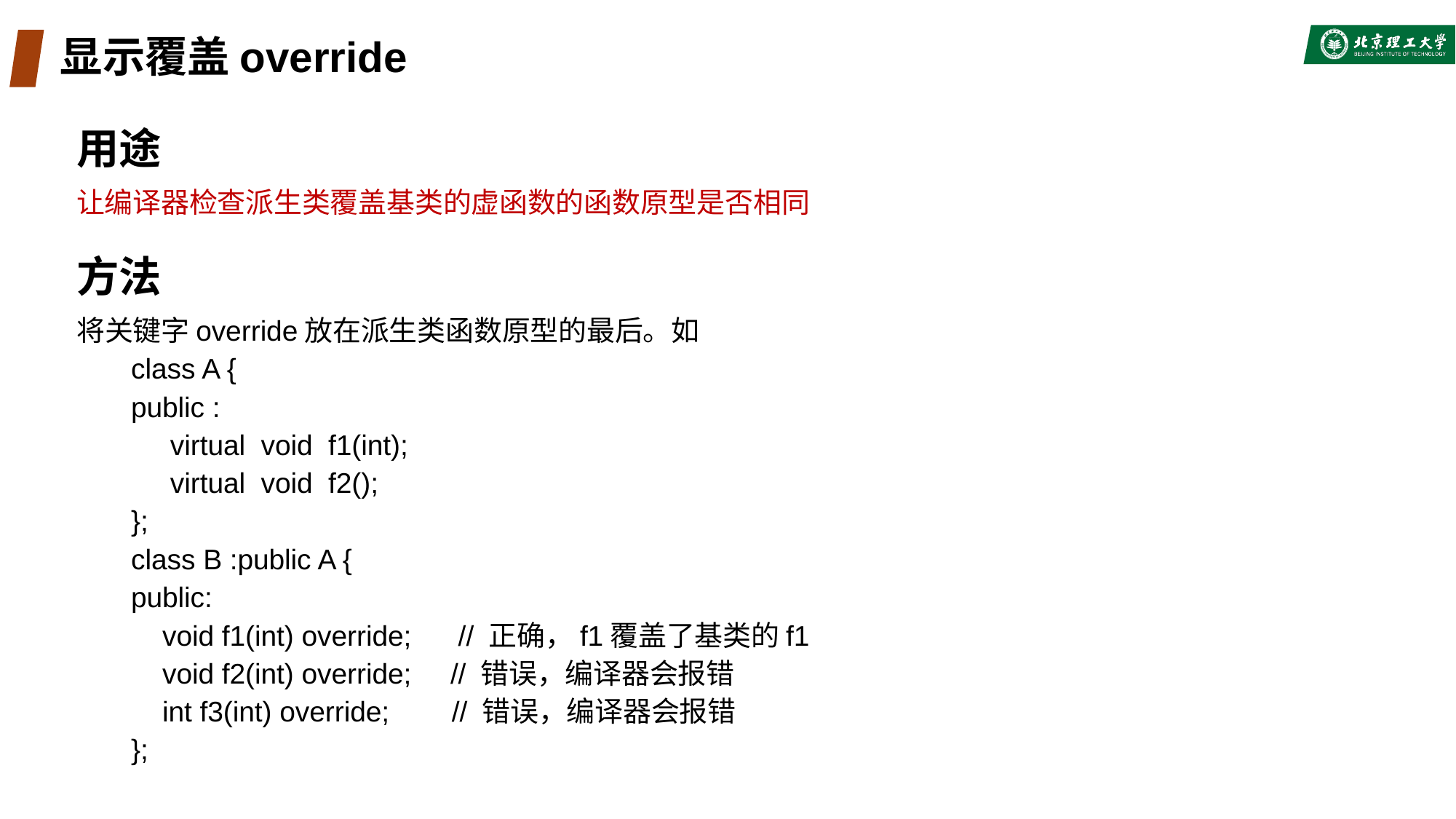

# 显示覆盖override
用途
让编译器检查派生类覆盖基类的虚函数的函数原型是否相同
方法
将关键字override放在派生类函数原型的最后。如
class A {
public :
     virtual  void  f1(int);
     virtual  void  f2();
};
class B :public A {
public:
    void f1(int) override;      // 正确，f1覆盖了基类的f1
    void f2(int) override;     // 错误，编译器会报错
    int f3(int) override;        // 错误，编译器会报错
};